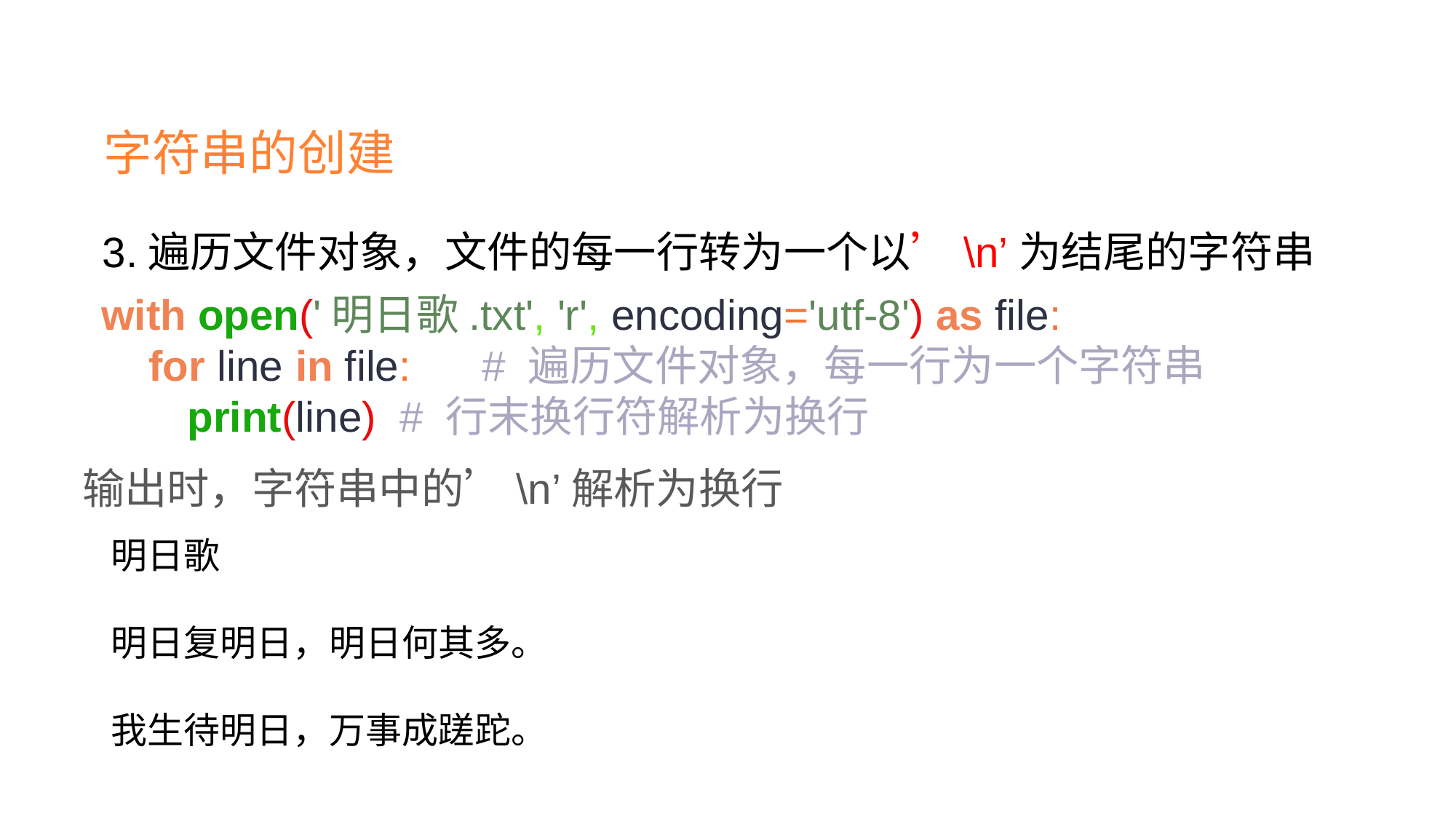

字符串的创建
3.遍历文件对象，文件的每一行转为一个以’\n’为结尾的字符串
with open('明日歌.txt', 'r', encoding='utf-8') as file:
    for line in file:      # 遍历文件对象，每一行为一个字符串
        print(line)  # 行末换行符解析为换行
输出时，字符串中的’\n’解析为换行
明日歌

明日复明日，明日何其多。

我生待明日，万事成蹉跎。